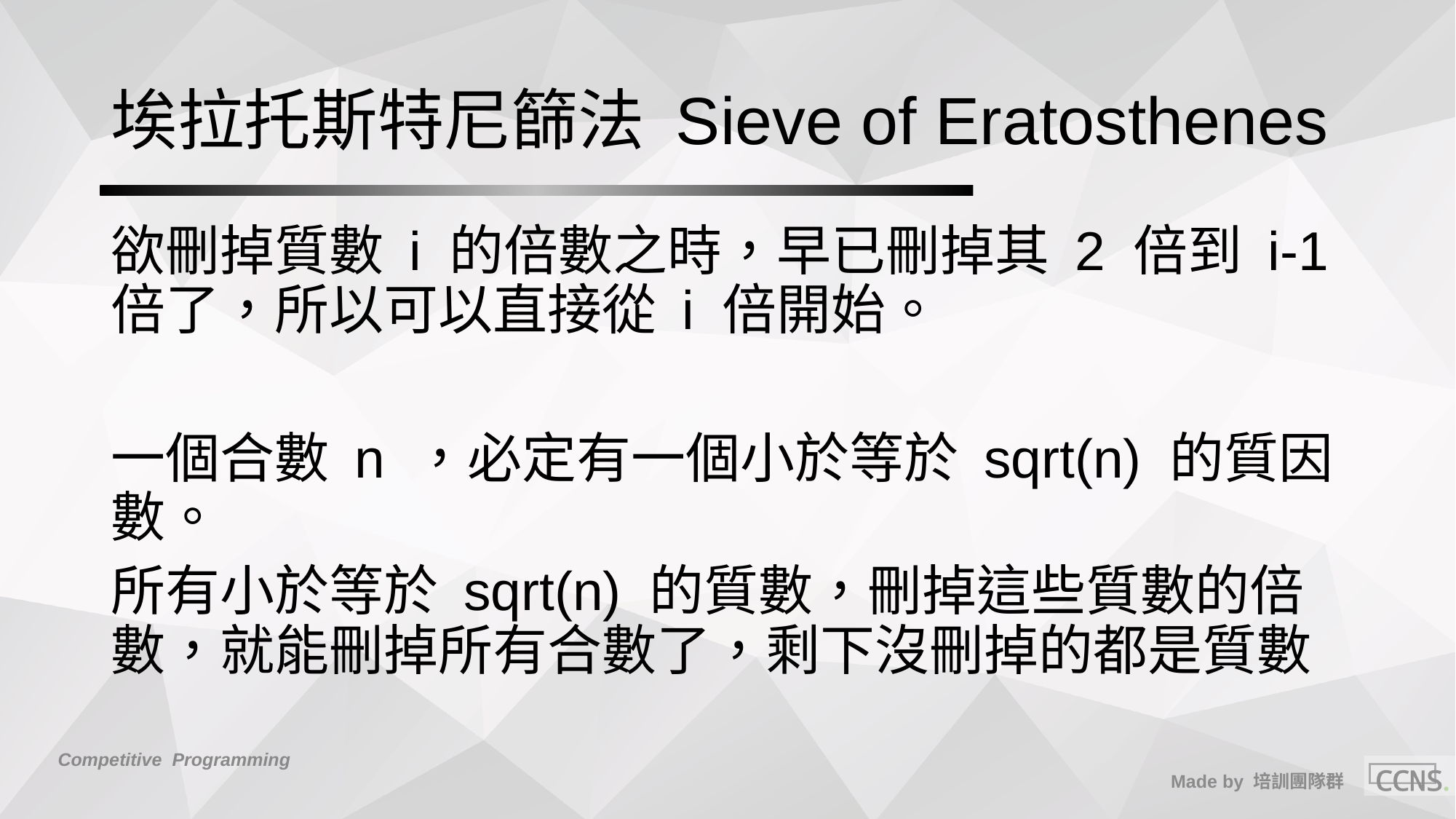

# 埃拉托斯特尼篩法 Sieve of Eratosthenes
欲刪掉質數 i 的倍數之時，早已刪掉其 2 倍到 i-1 倍了，所以可以直接從 i 倍開始。

一個合數 n ，必定有一個小於等於 sqrt(n) 的質因數。
所有小於等於 sqrt(n) 的質數，刪掉這些質數的倍數，就能刪掉所有合數了，剩下沒刪掉的都是質數